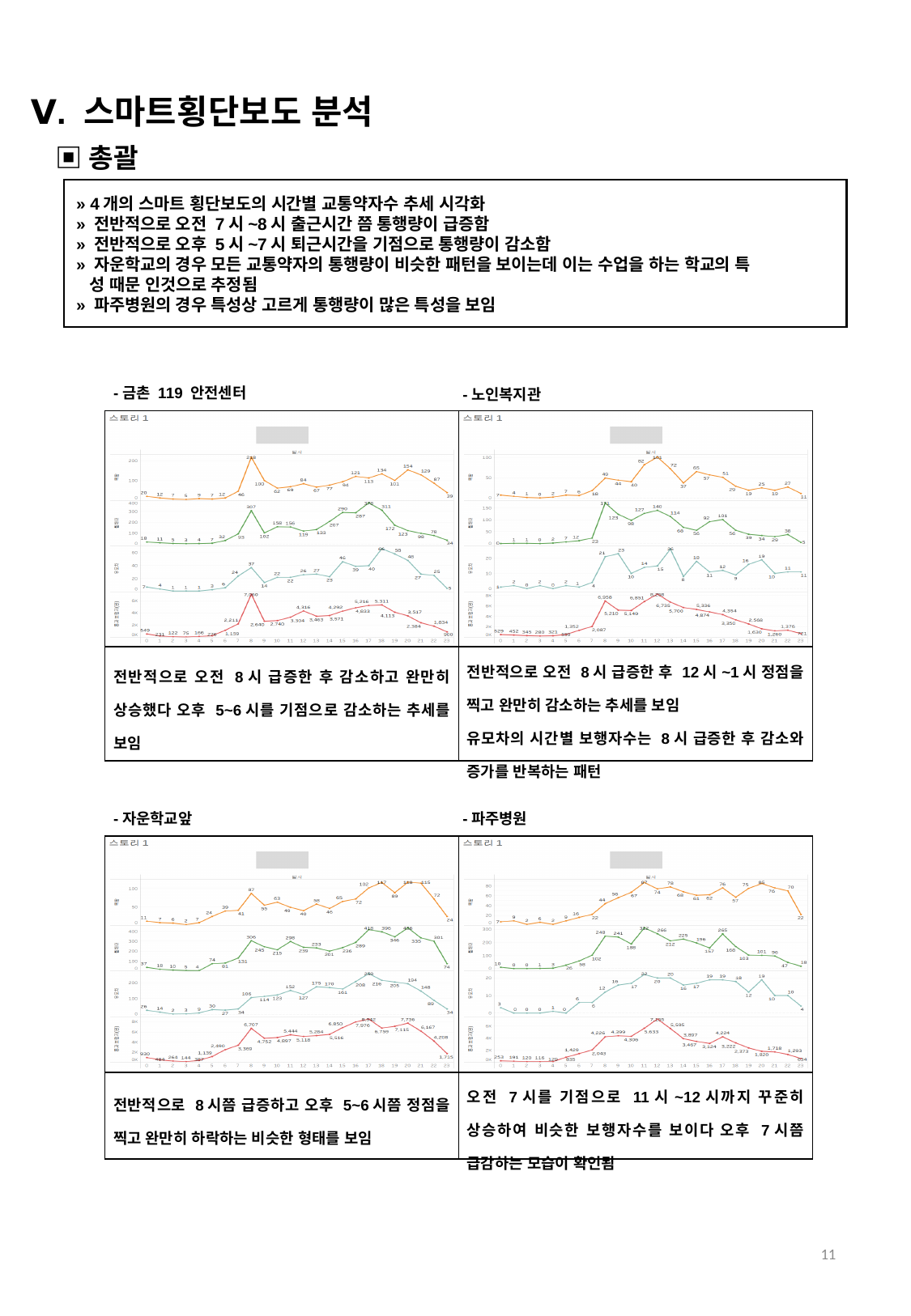

Ⅴ. 스마트횡단보도 분석
▣총괄

» 4개의 스마트 횡단보도의 시간별 교통약자수 추세 시각화
» 전반적으로 오전 7시~8시 출근시간 쯤 통행량이 급증함
» 전반적으로 오후 5시~7시 퇴근시간을 기점으로 통행량이 감소함
» 자운학교의 경우 모든 교통약자의 통행량이 비슷한 패턴을 보이는데 이는 수업을 하는 학교의 특
  성 때문 인것으로 추정됨
» 파주병원의 경우 특성상 고르게 통행량이 많은 특성을 보임
-금촌 119 안전센터
-노인복지관
|  |  |
| --- | --- |
| 전반적으로 오전 8시 급증한 후 감소하고 완만히 상승했다 오후 5~6시를 기점으로 감소하는 추세를 보임 | 전반적으로 오전 8시 급증한 후 12시~1시 정점을 찍고 완만히 감소하는 추세를 보임 유모차의 시간별 보행자수는 8시 급증한 후 감소와 증가를 반복하는 패턴 |

-자운학교앞
-파주병원
|  |  |
| --- | --- |
| 전반적으로 8시쯤 급증하고 오후 5~6시쯤 정점을 찍고 완만히 하락하는 비슷한 형태를 보임 | 오전 7시를 기점으로 11시~12시까지 꾸준히 상승하여 비슷한 보행자수를 보이다 오후 7시쯤 급감하는 모습이 확인됨 |

11